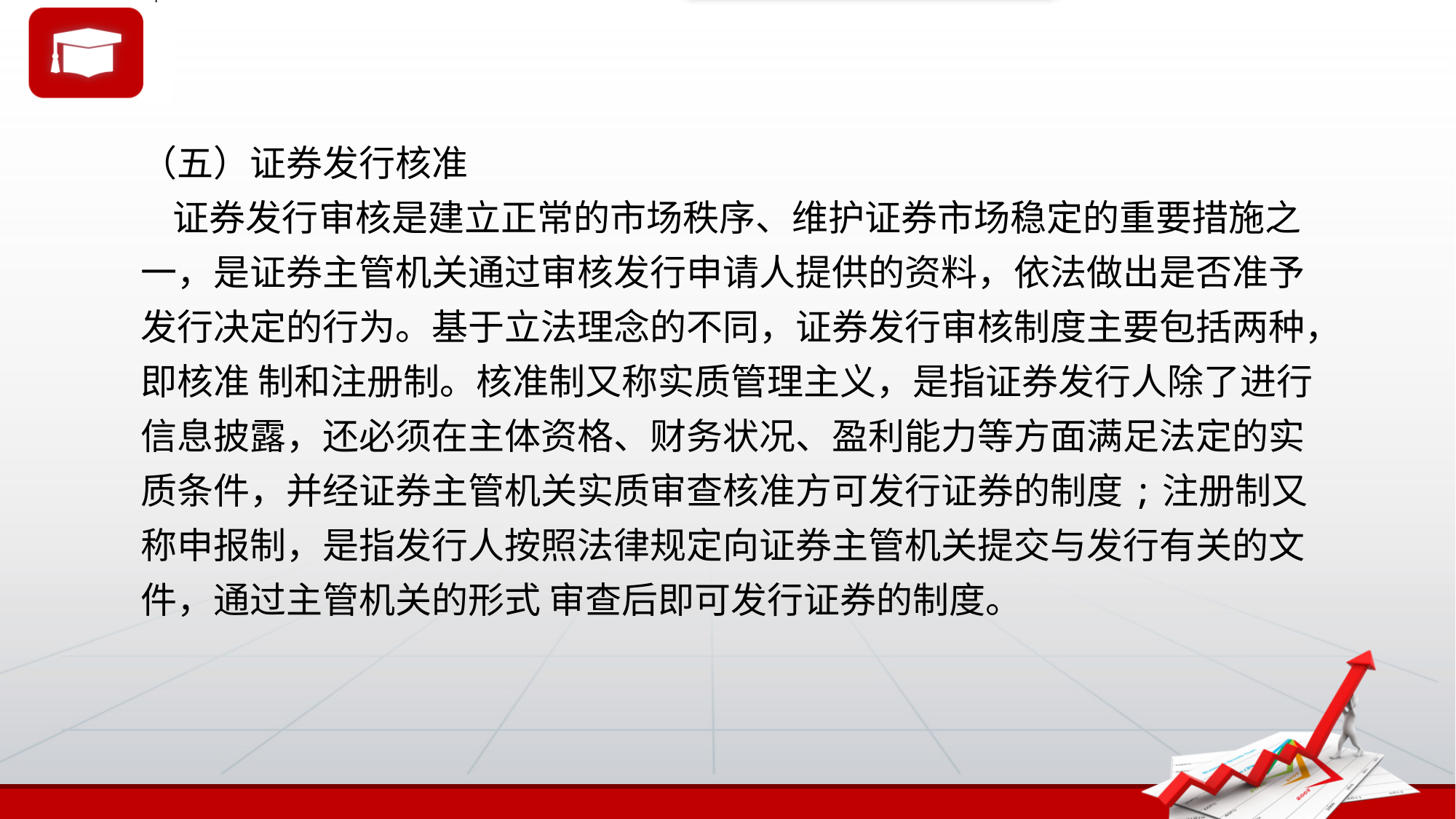

# （五）证券发行核准 证券发行审核是建立正常的市场秩序、维护证券市场稳定的重要措施之一，是证券主管机关通过审核发行申请人提供的资料，依法做出是否准予发行决定的行为。基于立法理念的不同，证券发行审核制度主要包括两种，即核准 制和注册制。核准制又称实质管理主义，是指证券发行人除了进行信息披露，还必须在主体资格、财务状况、盈利能力等方面满足法定的实质条件，并经证券主管机关实质审查核准方可发行证券的制度;注册制又称申报制，是指发行人按照法律规定向证券主管机关提交与发行有关的文件，通过主管机关的形式 审查后即可发行证券的制度。